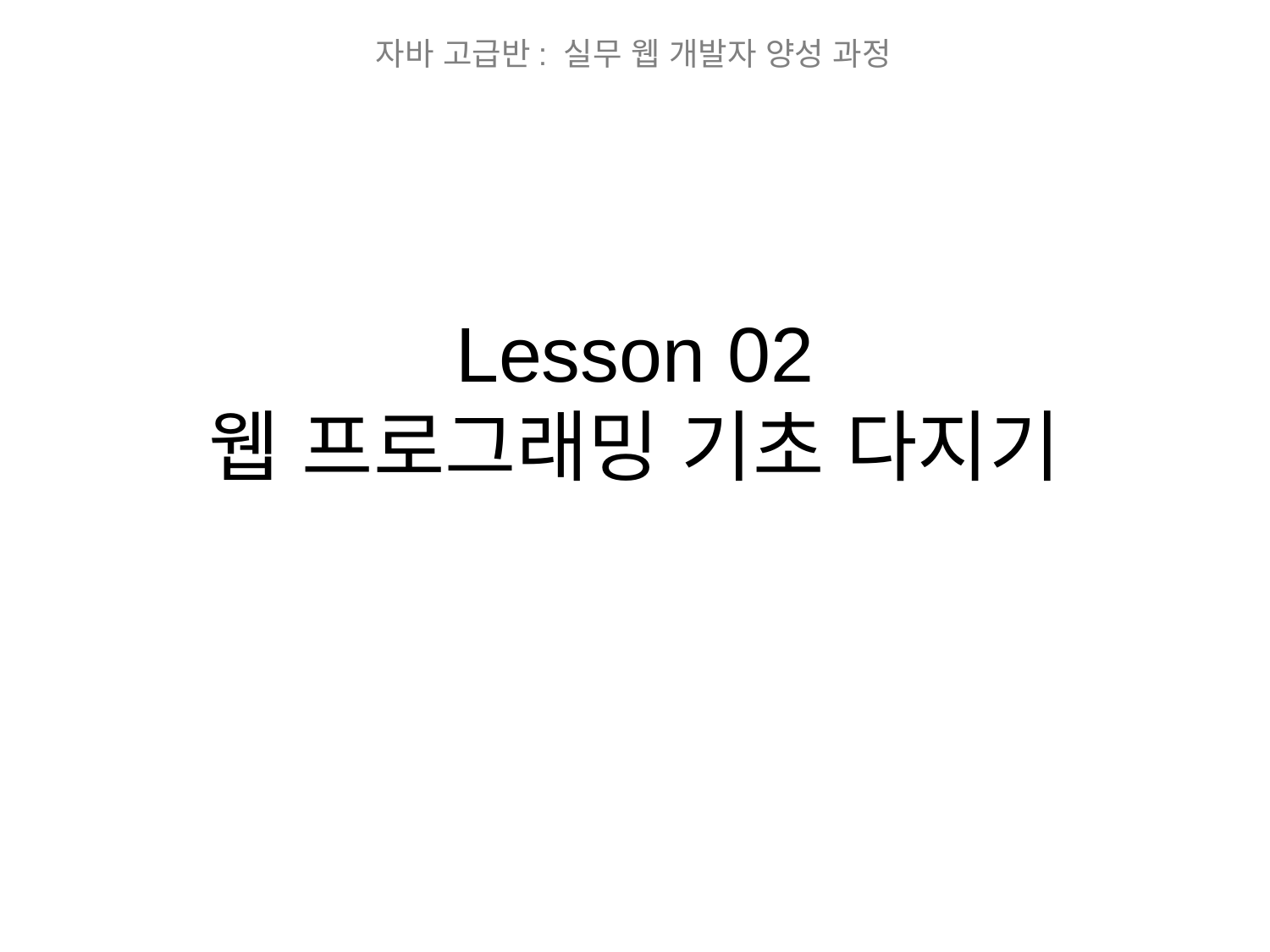

자바 고급반: 실무 웹 개발자 양성 과정
# Lesson 02 웹 프로그래밍 기초 다지기